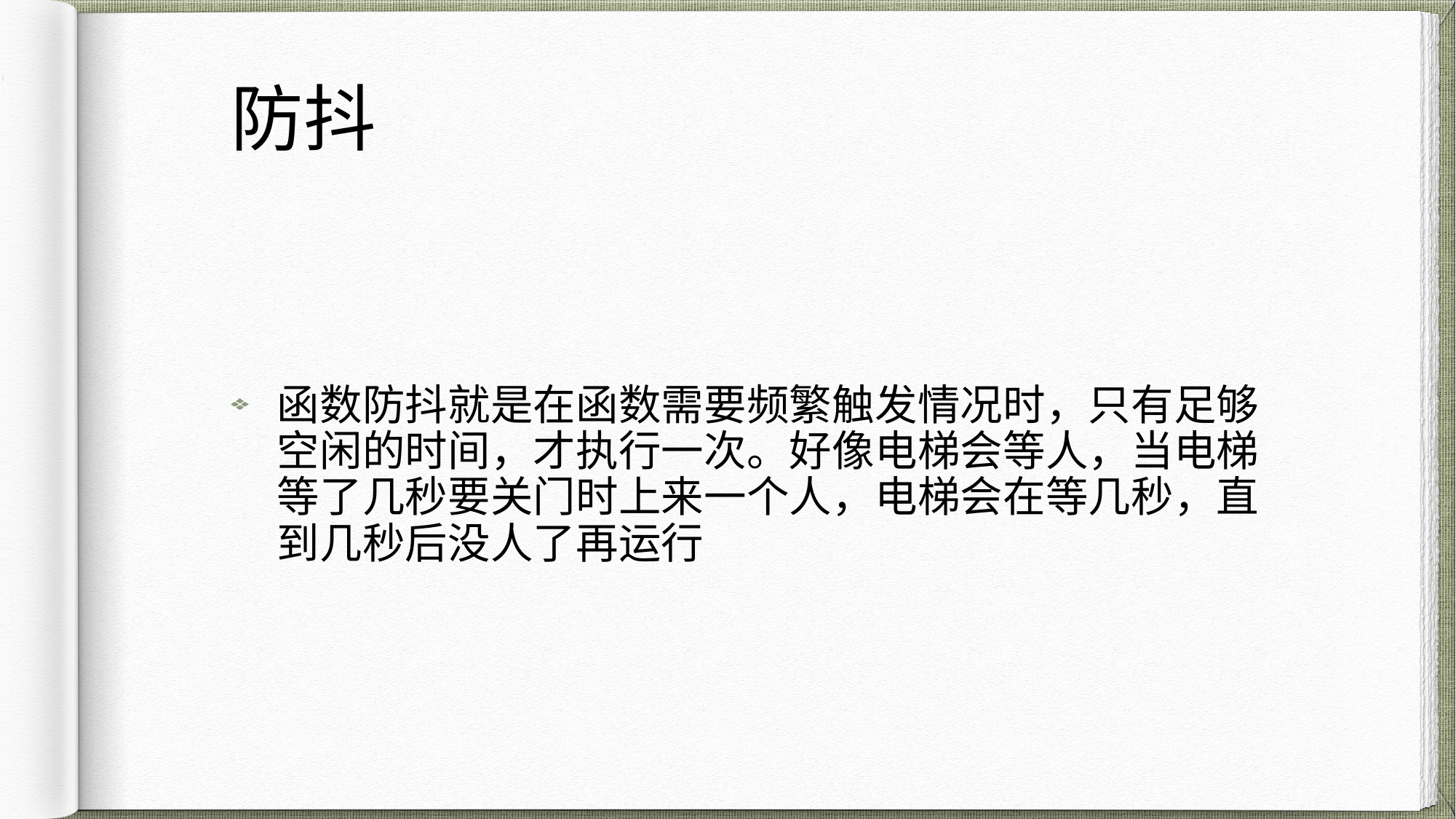

# 防抖
函数防抖就是在函数需要频繁触发情况时，只有足够空闲的时间，才执行一次。好像电梯会等人，当电梯等了几秒要关门时上来一个人，电梯会在等几秒，直到几秒后没人了再运行